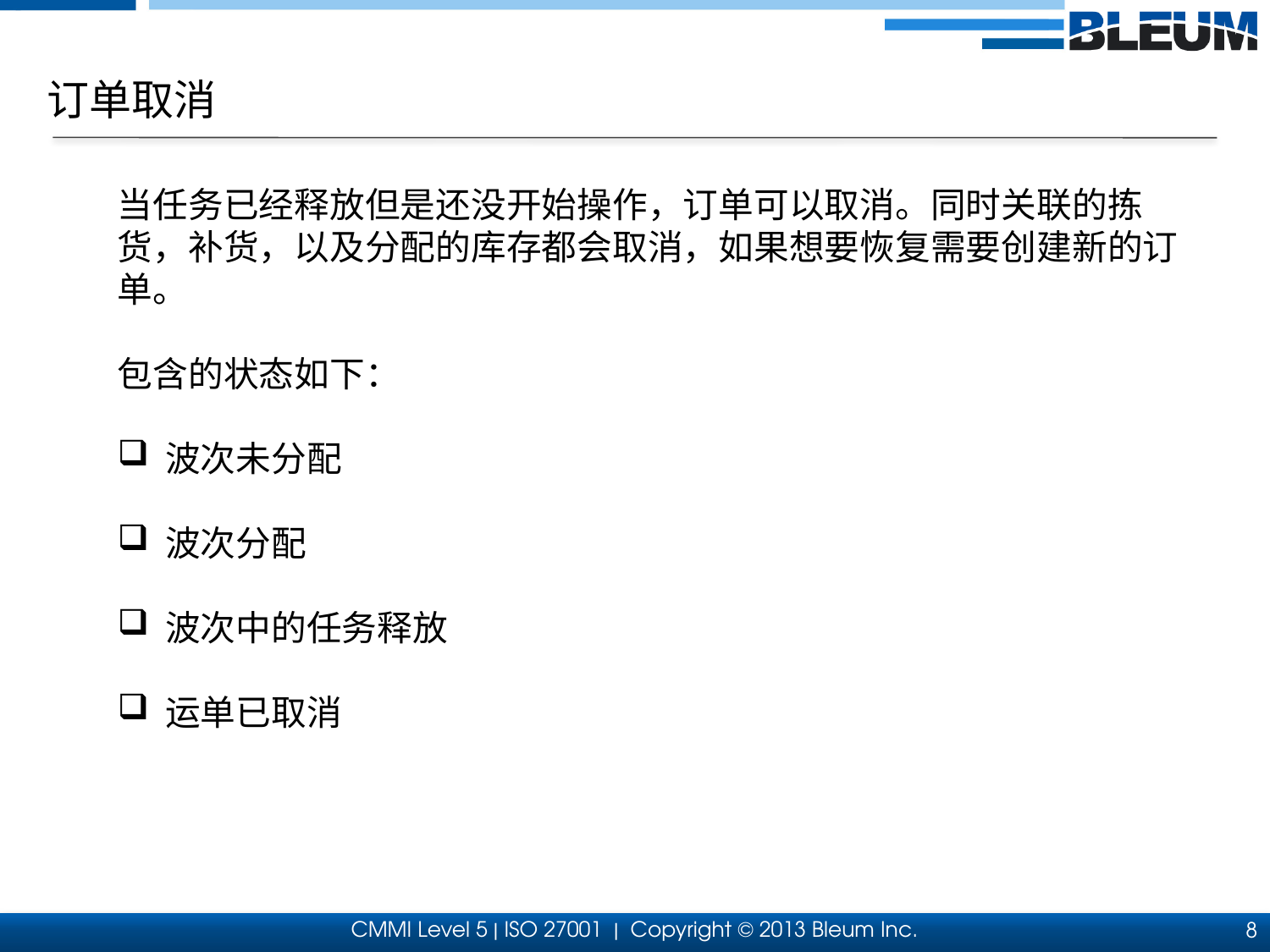

订单取消
当任务已经释放但是还没开始操作，订单可以取消。同时关联的拣货，补货，以及分配的库存都会取消，如果想要恢复需要创建新的订单。

包含的状态如下：

波次未分配

波次分配

波次中的任务释放

运单已取消

8